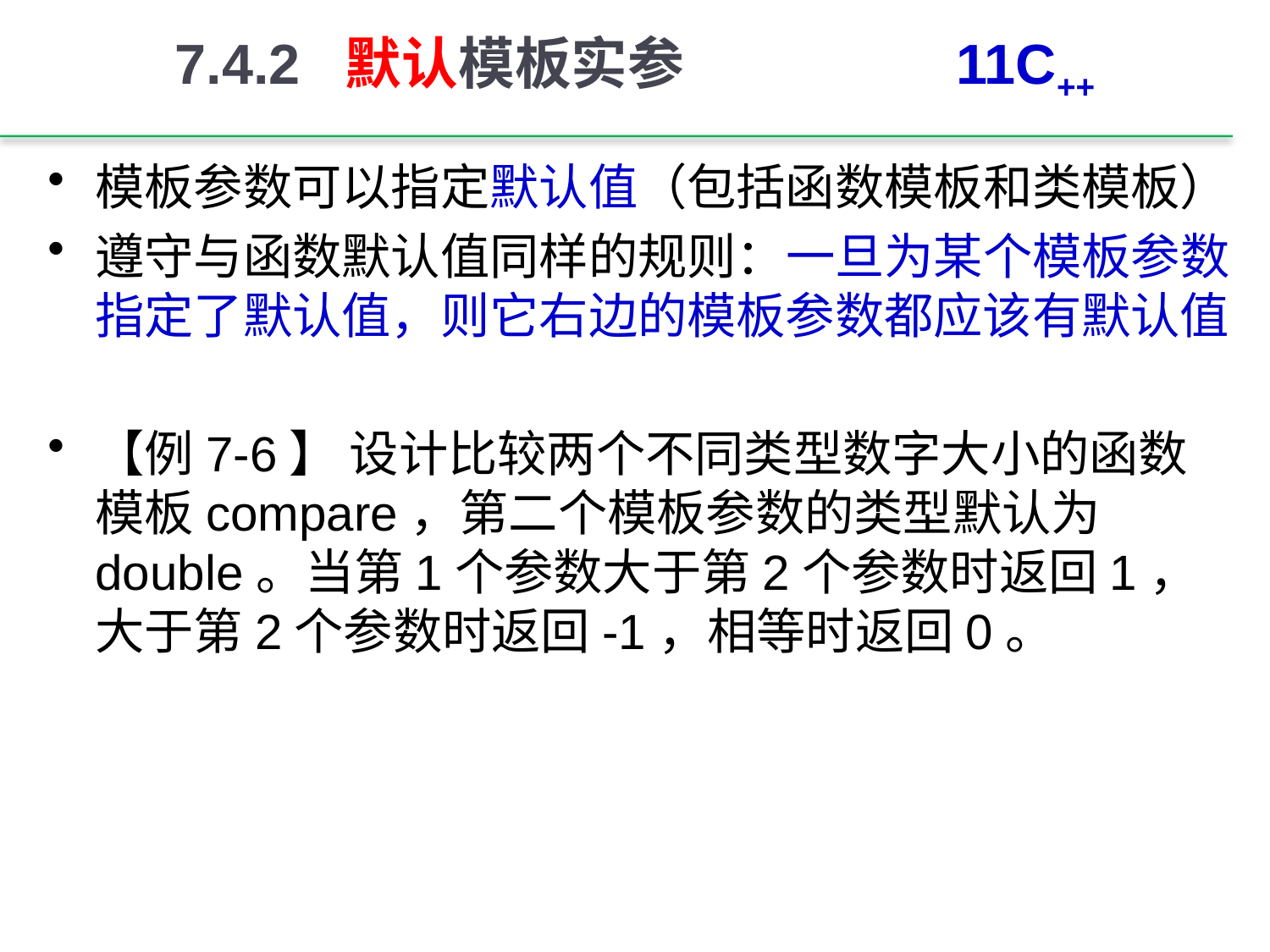

# 7.4.2  默认模板实参                    11C++
模板参数可以指定默认值（包括函数模板和类模板）
遵守与函数默认值同样的规则：一旦为某个模板参数指定了默认值，则它右边的模板参数都应该有默认值

【例7-6】 设计比较两个不同类型数字大小的函数模板compare，第二个模板参数的类型默认为double。当第1个参数大于第2个参数时返回1，大于第2个参数时返回-1，相等时返回0。